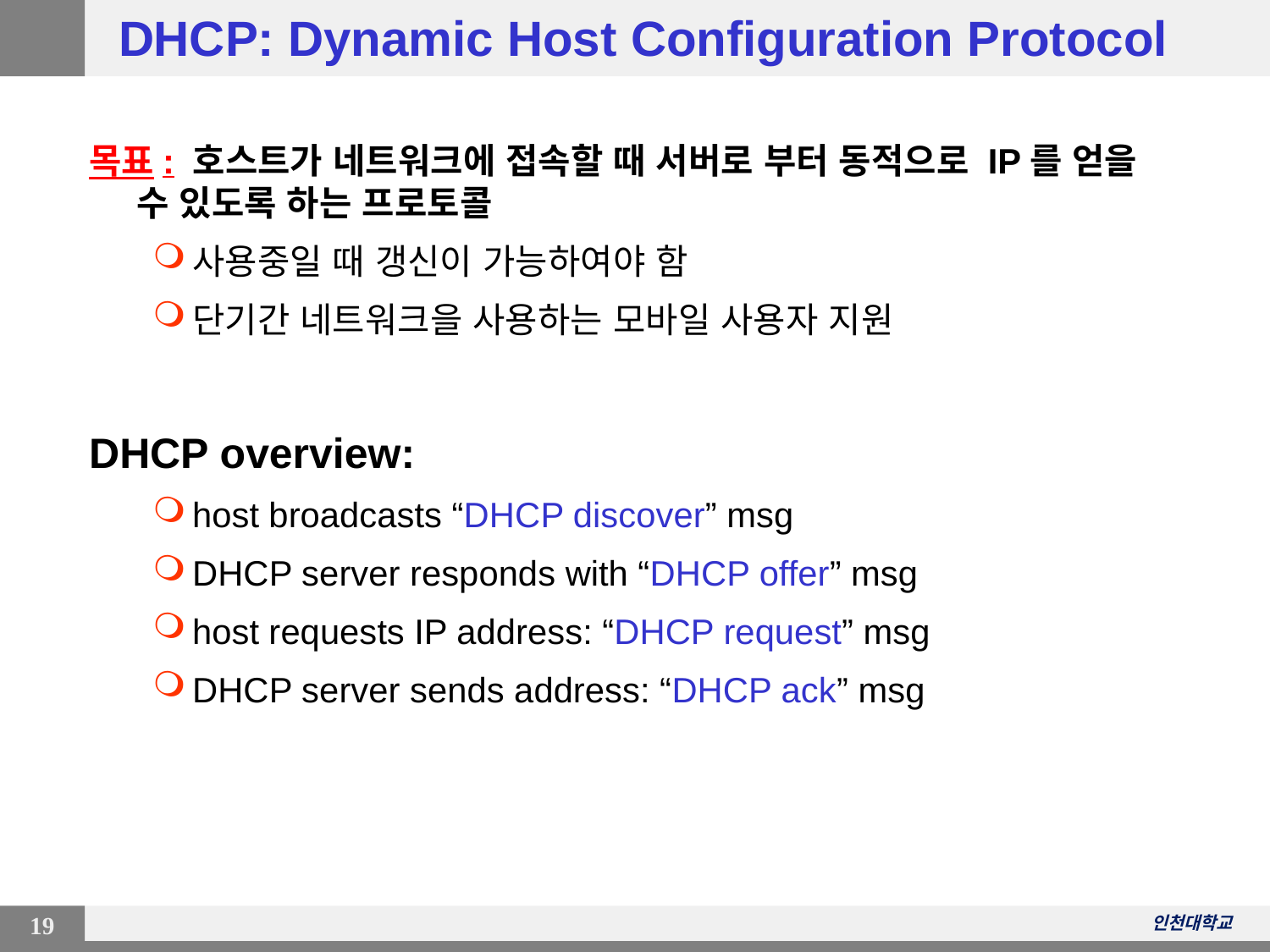

# DHCP: Dynamic Host Configuration Protocol
목표: 호스트가 네트워크에 접속할 때 서버로 부터 동적으로 IP를 얻을 수 있도록 하는 프로토콜
사용중일 때 갱신이 가능하여야 함
단기간 네트워크을 사용하는 모바일 사용자 지원

DHCP overview:
host broadcasts “DHCP discover” msg
DHCP server responds with “DHCP offer” msg
host requests IP address: “DHCP request” msg
DHCP server sends address: “DHCP ack” msg